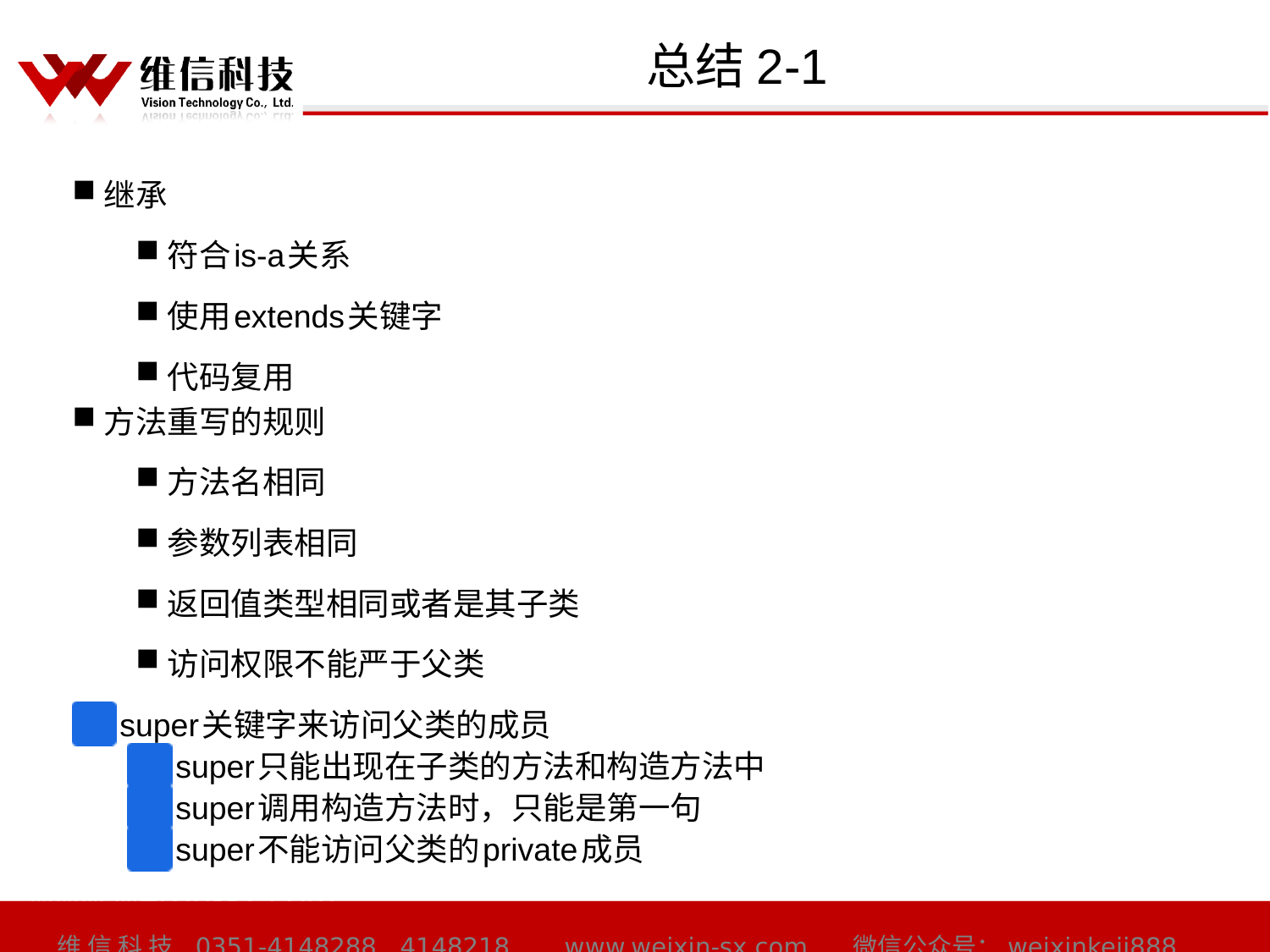

# 总结2-1
继承
符合is-a关系
使用extends关键字
代码复用
方法重写的规则
方法名相同
参数列表相同
返回值类型相同或者是其子类
访问权限不能严于父类
super关键字来访问父类的成员
super只能出现在子类的方法和构造方法中
super调用构造方法时，只能是第一句
super不能访问父类的private成员